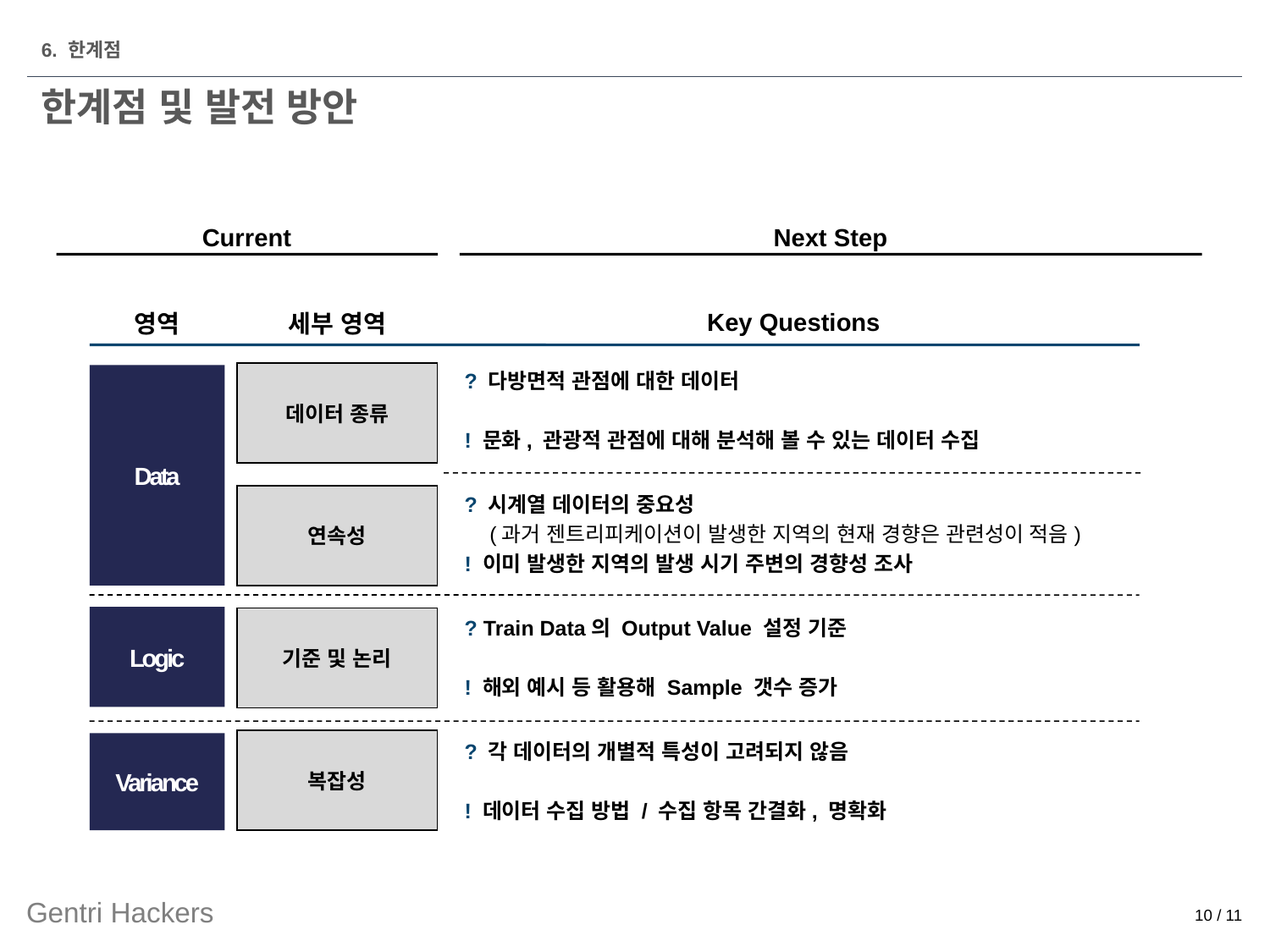

6. 한계점
# 한계점 및 발전 방안
Current
Next Step

Key Questions
영역
세부 영역

? 다방면적 관점에 대한 데이터

! 문화, 관광적 관점에 대해 분석해 볼 수 있는 데이터 수집
데이터 종류
Data

연속성
? 시계열 데이터의 중요성
	(과거 젠트리피케이션이 발생한 지역의 현재 경향은 관련성이 적음)
! 이미 발생한 지역의 발생 시기 주변의 경향성 조사

Logic
기준 및 논리
? Train Data의 Output Value 설정 기준

! 해외 예시 등 활용해 Sample 갯수 증가

복잡성
Variance
? 각 데이터의 개별적 특성이 고려되지 않음

! 데이터 수집 방법 / 수집 항목 간결화, 명확화